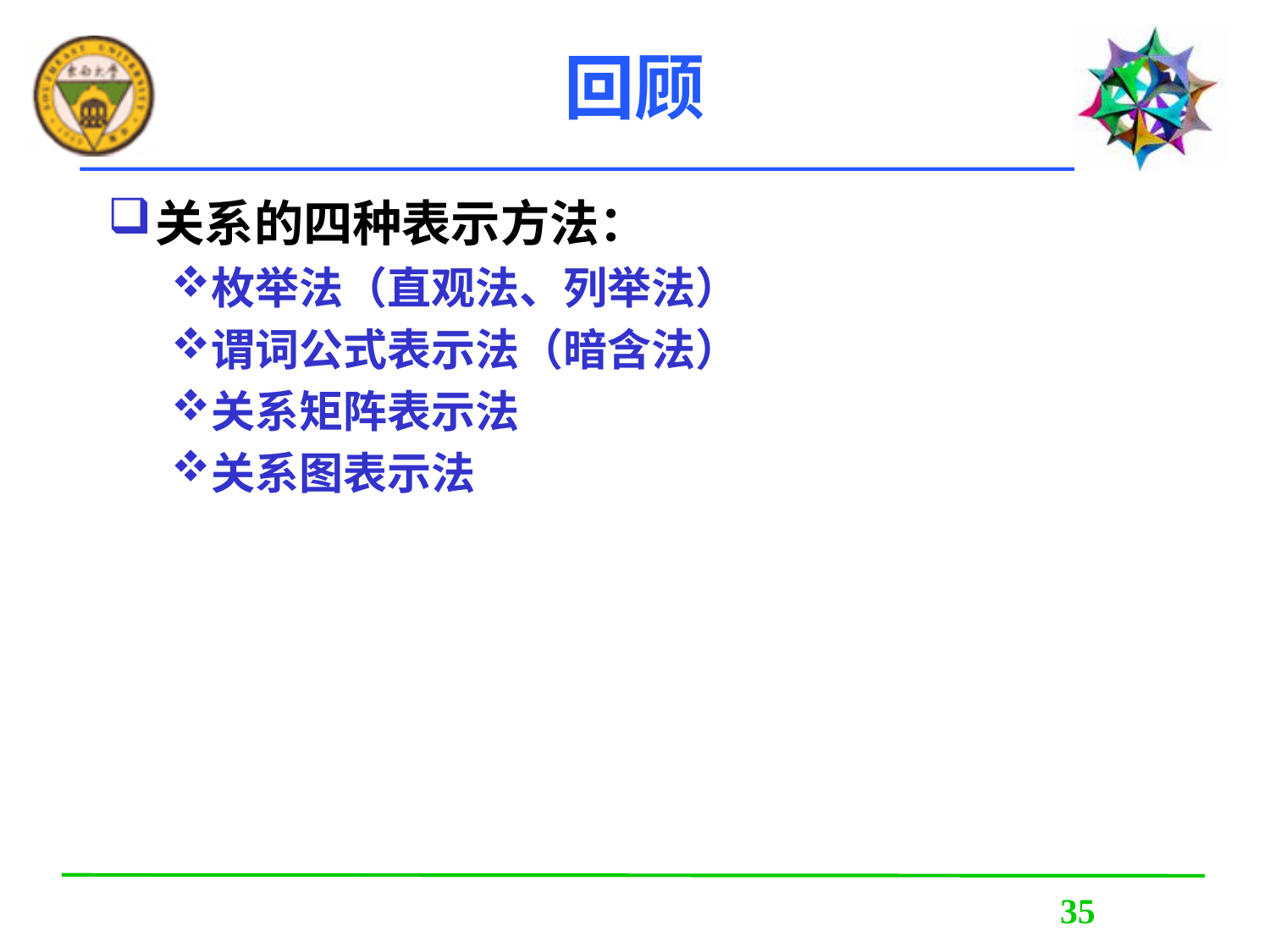

# 回顾
关系的四种表示方法：
枚举法（直观法、列举法）
谓词公式表示法（暗含法）
关系矩阵表示法
关系图表示法